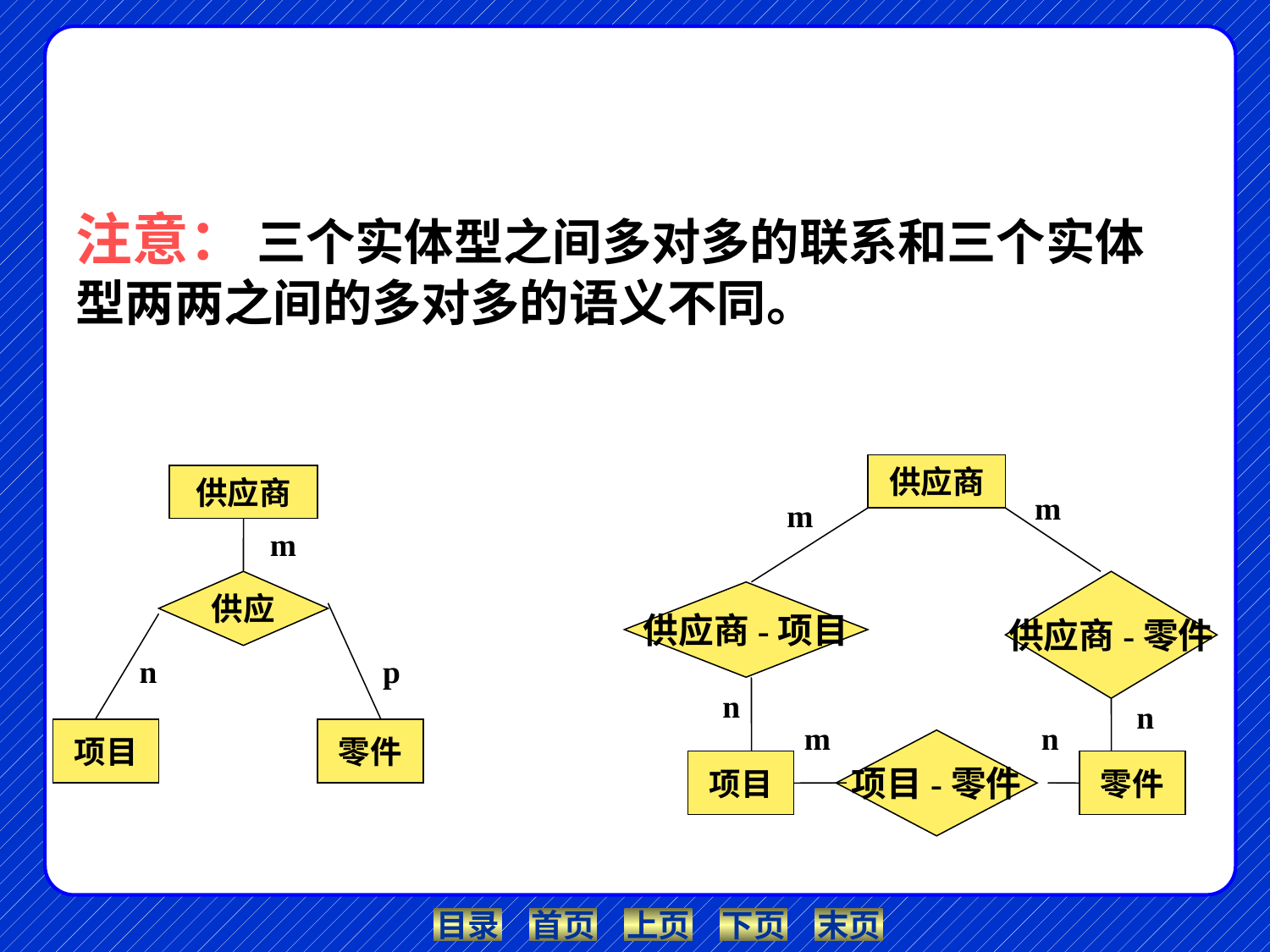

#
注意： 三个实体型之间多对多的联系和三个实体型两两之间的多对多的语义不同。
供应商
供应商
m
m

m
供应
供应商-零件
供应商-项目

n
p

n
n

m
n
项目
零件
项目-零件
项目
零件